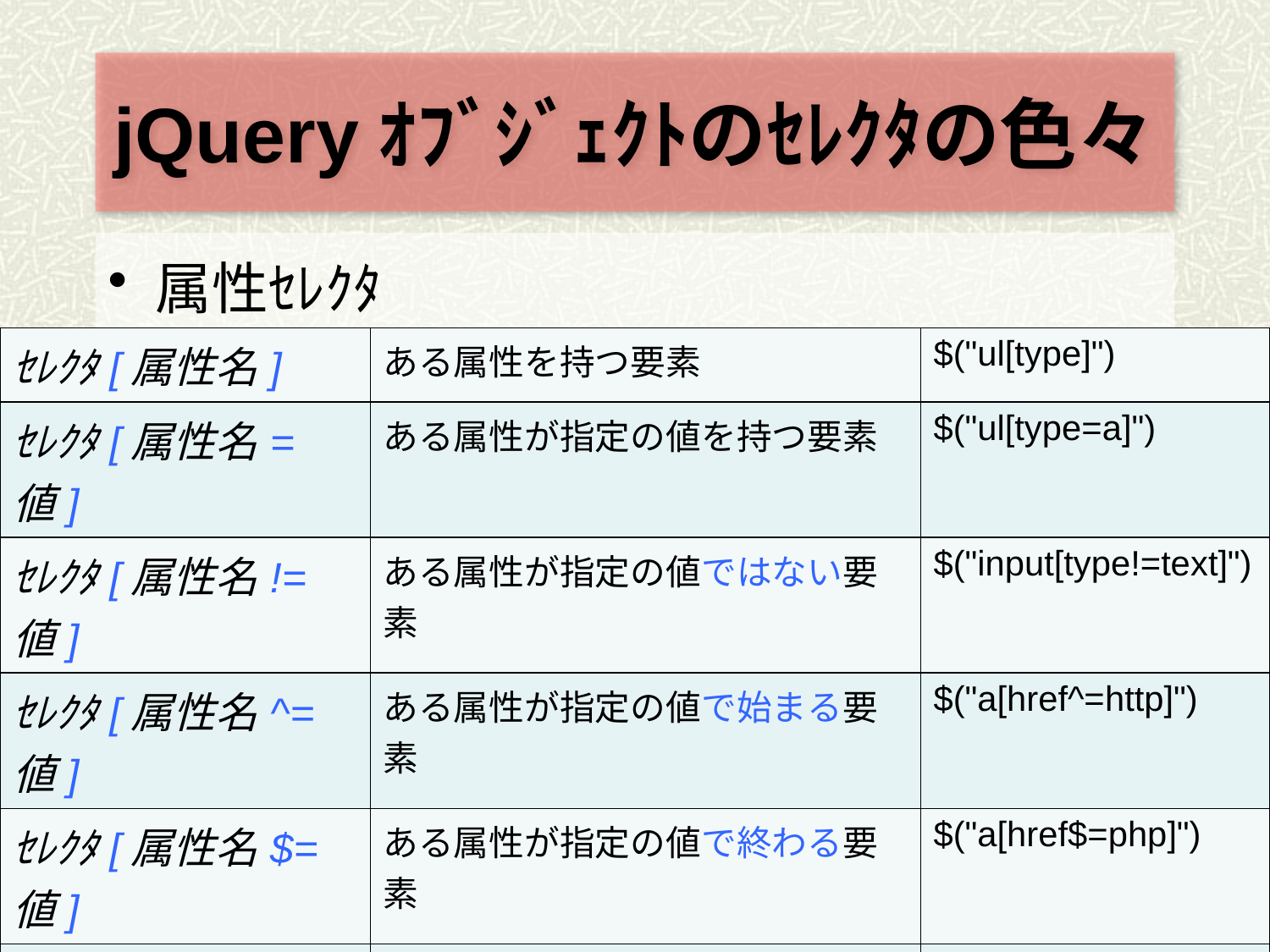

# jQueryｵﾌﾞｼﾞｪｸﾄのｾﾚｸﾀの色々
属性ｾﾚｸﾀ

属性値が特殊記号（#, &, $, @ など）を含む場合，「\\」でｴｽｹｰﾌﾟする	例：$("a[href*=kcg¥¥.edu]")
| ｾﾚｸﾀ[属性名] | ある属性を持つ要素 | $("ul[type]") |
| --- | --- | --- |
| ｾﾚｸﾀ[属性名=値] | ある属性が指定の値を持つ要素 | $("ul[type=a]") |
| ｾﾚｸﾀ[属性名!=値] | ある属性が指定の値ではない要素 | $("input[type!=text]") |
| ｾﾚｸﾀ[属性名^=値] | ある属性が指定の値で始まる要素 | $("a[href^=http]") |
| ｾﾚｸﾀ[属性名$=値] | ある属性が指定の値で終わる要素 | $("a[href$=php]") |
| ｾﾚｸﾀ[属性名\*=値] | ある属性が指定の値を含む要素 | $("a[href\*=kcg]") |
Copyright  © 2018 The Kyoto College of Graduate Studies for Informatics . All Rights Reserved.